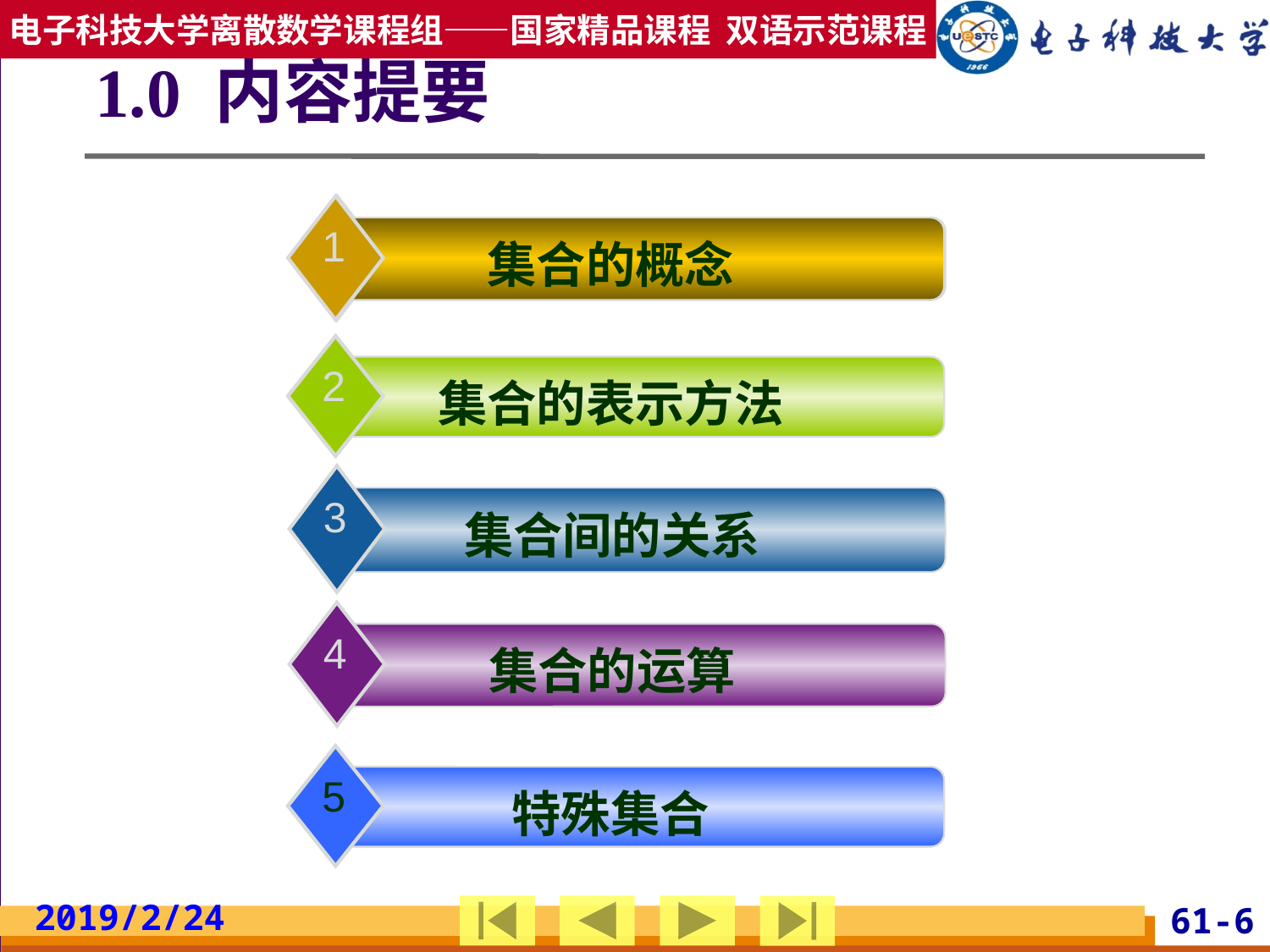

# 1.0 内容提要

1

集合的概念

1

集合的概念

2

集合的表示方法

2

集合的表示方法

3

集合间的关系

4

集合的运算

5

无限集合

5

特殊集合
2019/2/24